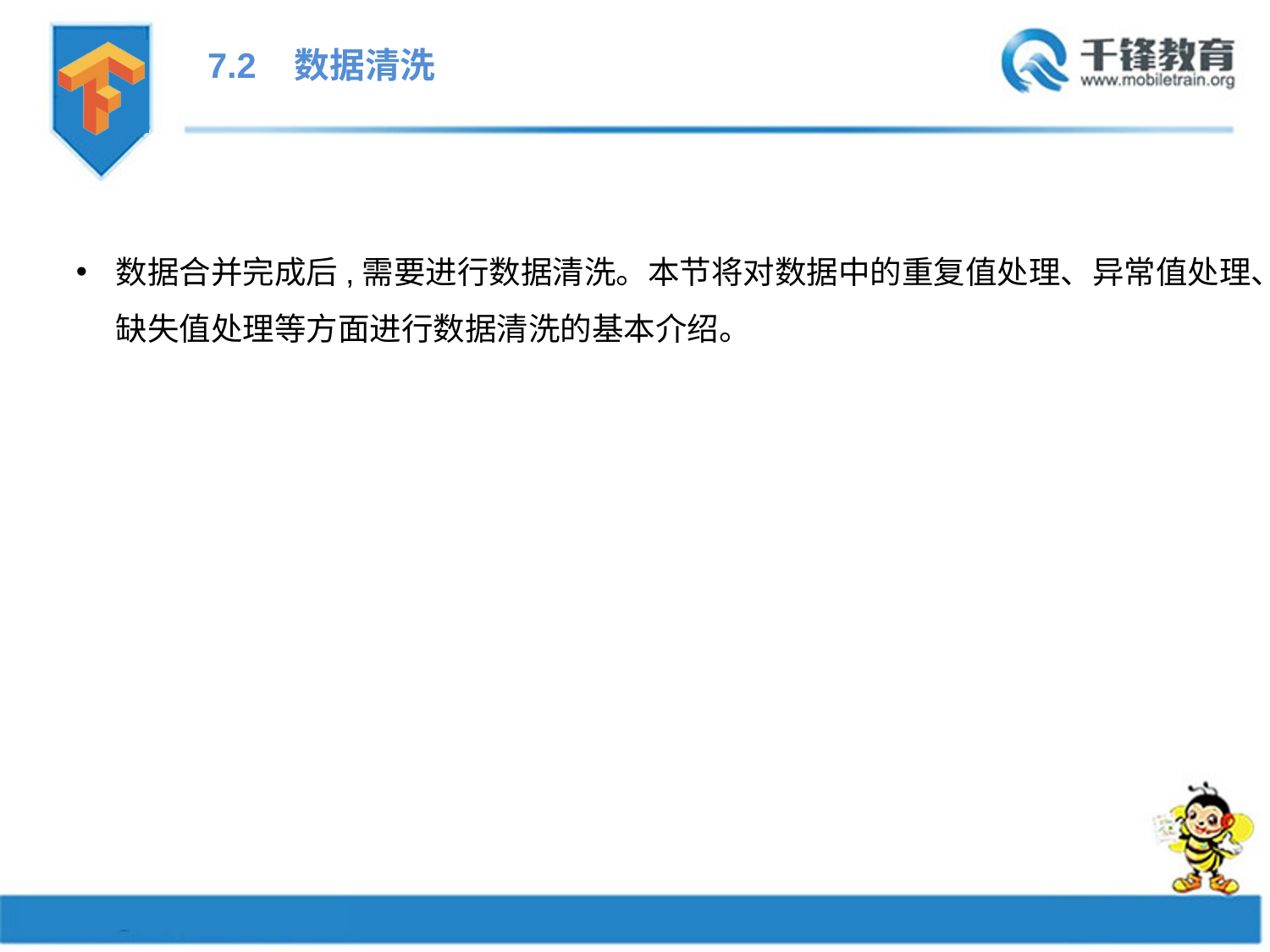

7.2   数据清洗
数据合并完成后,需要进行数据清洗。本节将对数据中的重复值处理、异常值处理、缺失值处理等方面进行数据清洗的基本介绍。